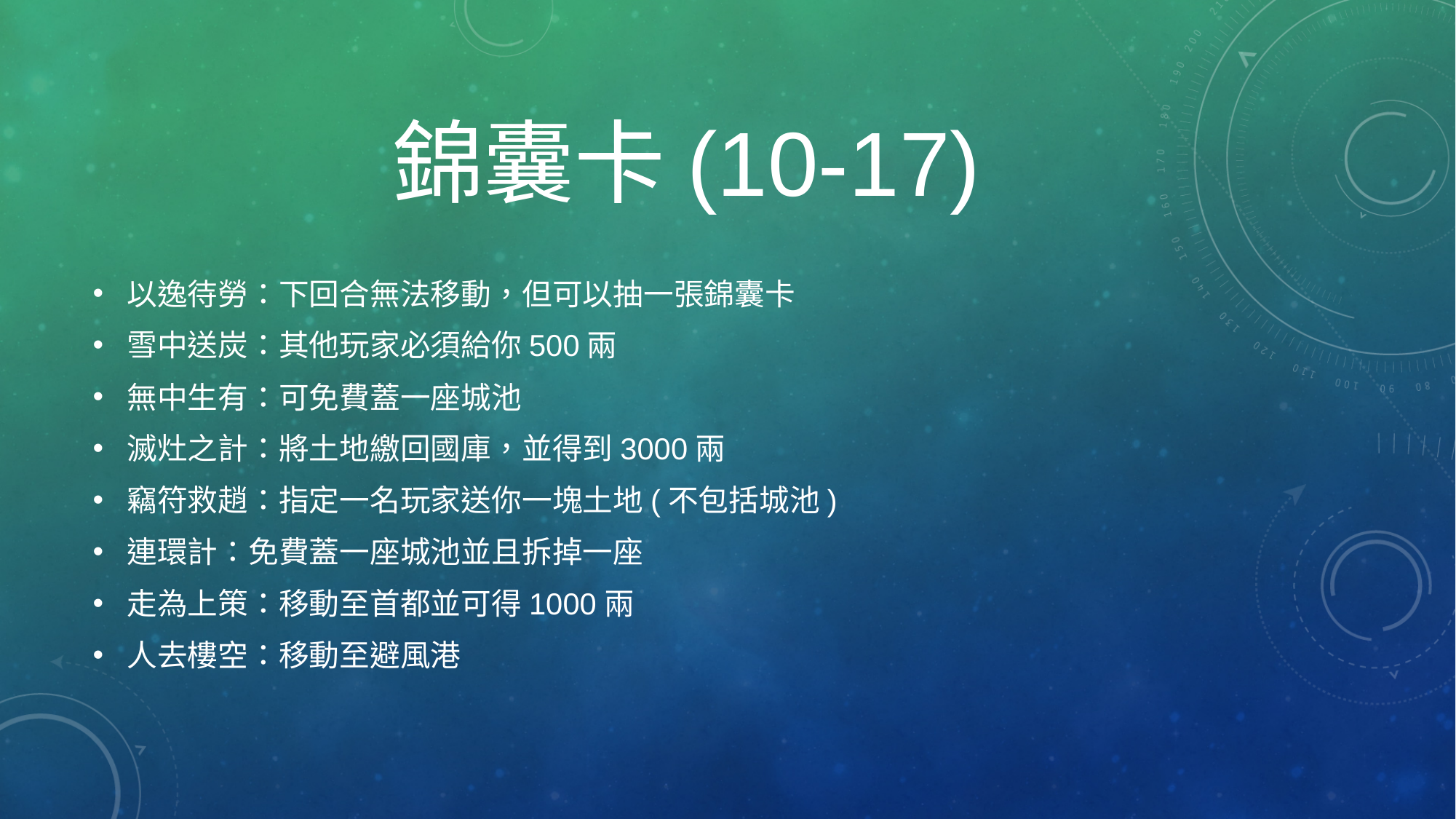

# 錦囊卡(10-17)
以逸待勞：下回合無法移動，但可以抽一張錦囊卡
雪中送炭：其他玩家必須給你500兩
無中生有：可免費蓋一座城池
滅灶之計：將土地繳回國庫，並得到3000兩
竊符救趙：指定一名玩家送你一塊土地(不包括城池)
連環計：免費蓋一座城池並且拆掉一座
走為上策：移動至首都並可得1000兩
人去樓空：移動至避風港